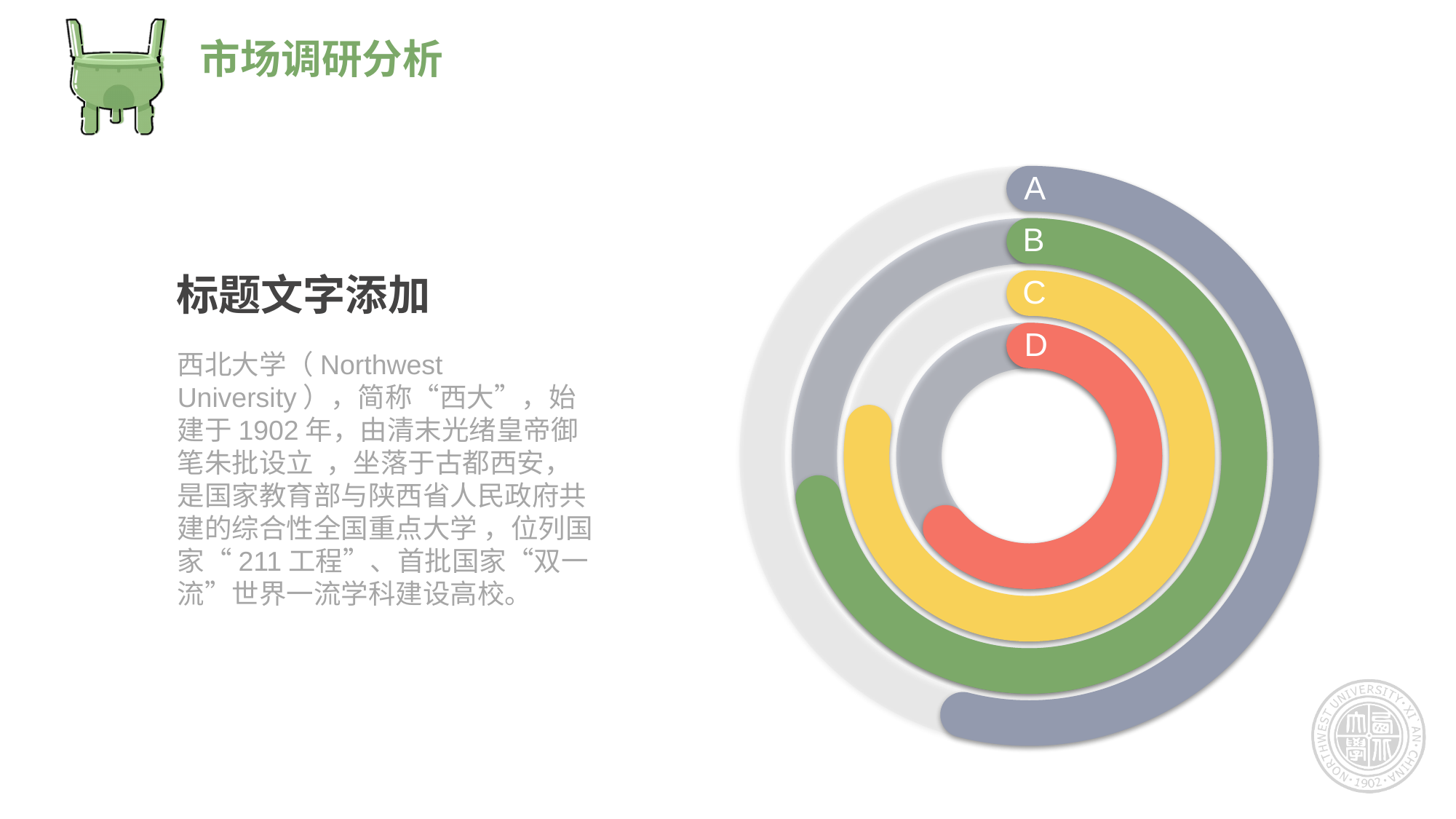

市场调研分析

A

B

C

D

标题文字添加
西北大学（Northwest University），简称“西大”，始建于1902年，由清末光绪皇帝御笔朱批设立  ，坐落于古都西安，是国家教育部与陕西省人民政府共建的综合性全国重点大学 ，位列国家“211工程”、首批国家“双一流”世界一流学科建设高校。